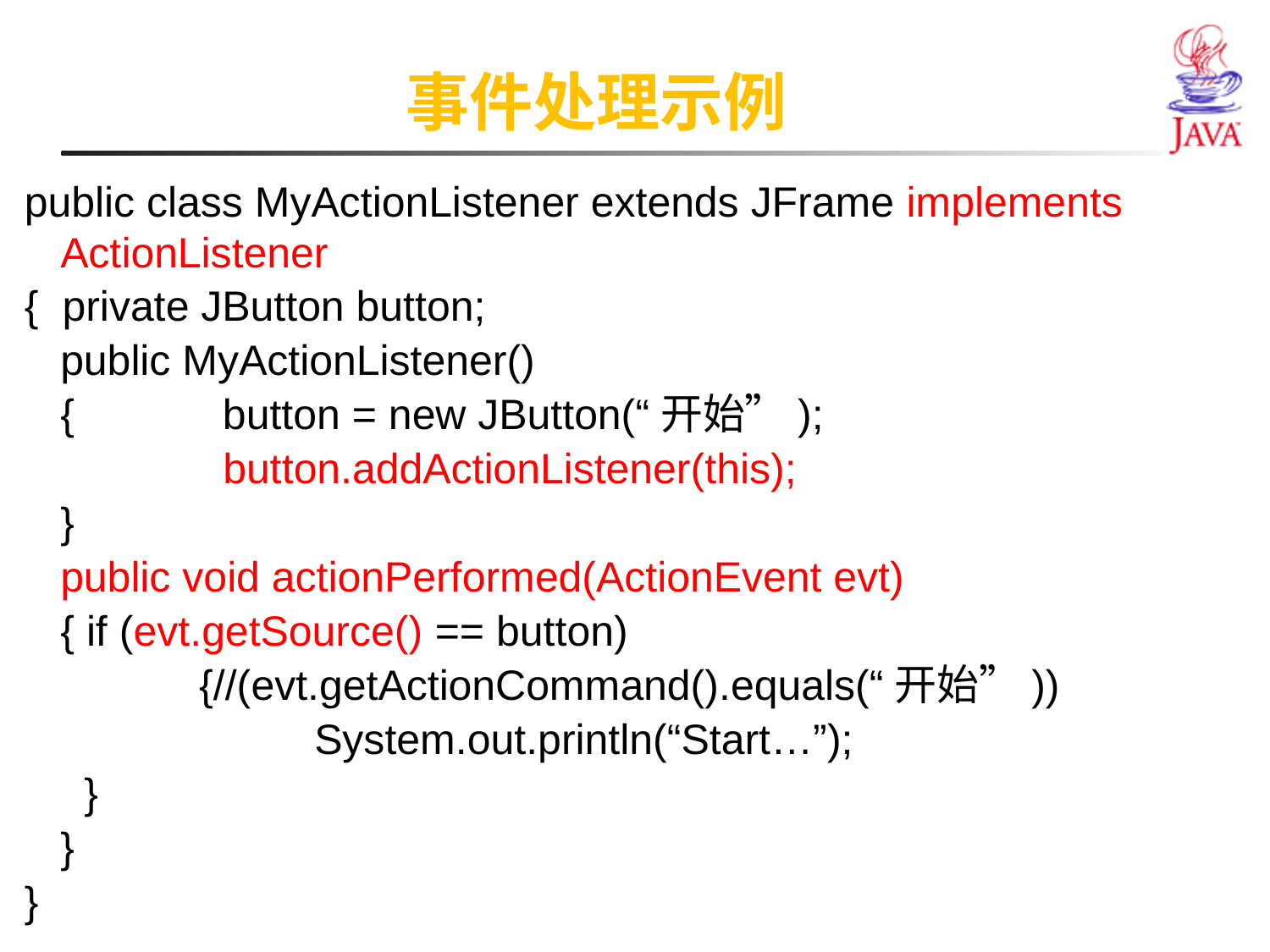

事件处理示例
 public class MyActionListener extends JFrame implements ActionListener
 {  private JButton button;
	public MyActionListener()
 	{	   button = new JButton(“开始”);
		   button.addActionListener(this);
 	}
 	public void actionPerformed(ActionEvent evt)
 	{ if (evt.getSource() == button)
		 {//(evt.getActionCommand().equals(“开始”))
			System.out.println(“Start…”);
	  }
 	}
 }